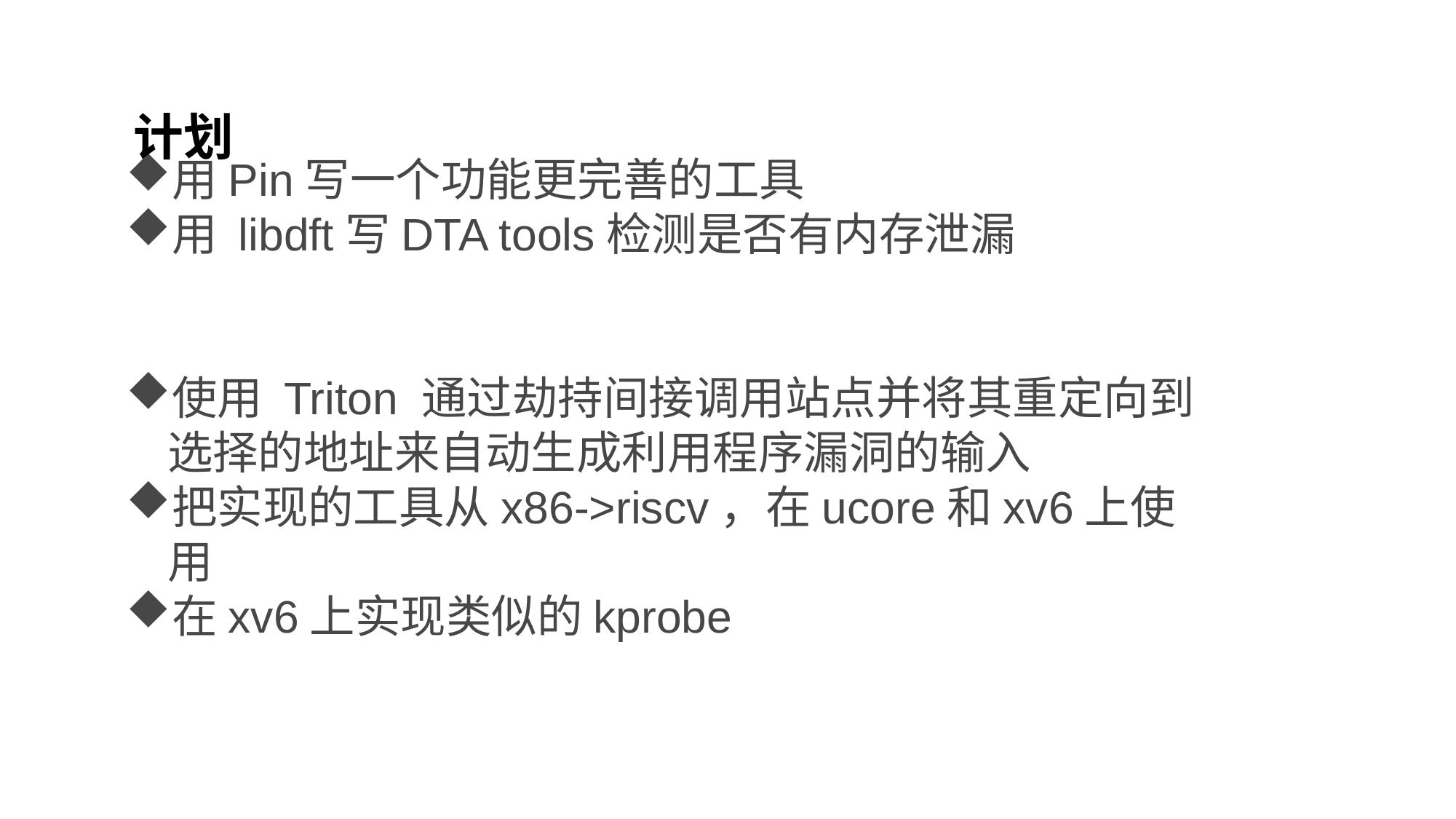

计划
用Pin写一个功能更完善的工具
用 libdft写DTA tools检测是否有内存泄漏

使用 Triton 通过劫持间接调用站点并将其重定向到选择的地址来自动生成利用程序漏洞的输入
把实现的工具从x86->riscv，在ucore和xv6上使用
在xv6上实现类似的kprobe